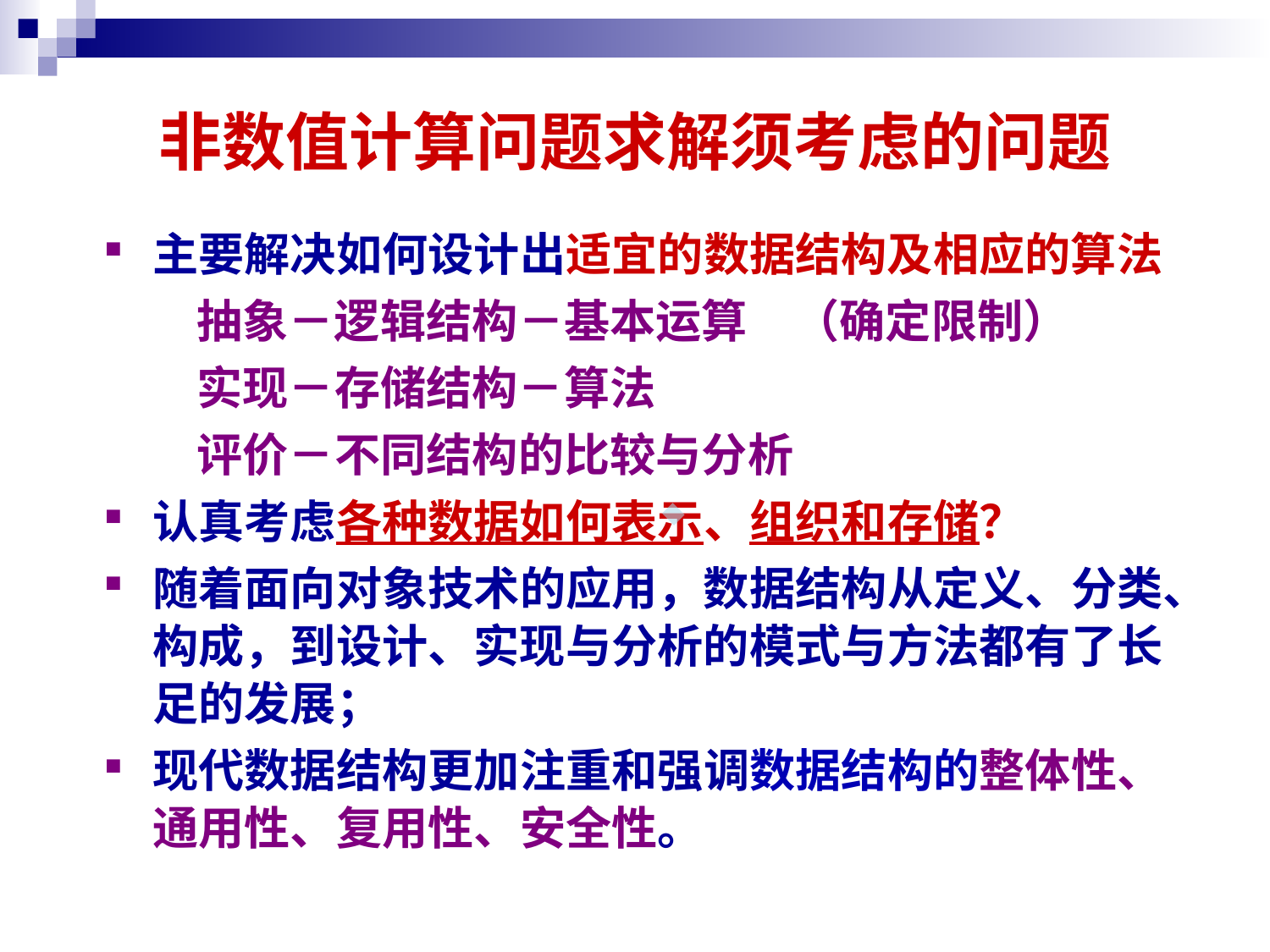

# 非数值计算问题求解须考虑的问题
主要解决如何设计出适宜的数据结构及相应的算法
　　抽象－逻辑结构－基本运算　（确定限制）
　　实现－存储结构－算法
　　评价－不同结构的比较与分析
认真考虑各种数据如何表示、组织和存储？
随着面向对象技术的应用，数据结构从定义、分类、构成，到设计、实现与分析的模式与方法都有了长足的发展；
现代数据结构更加注重和强调数据结构的整体性、通用性、复用性、安全性。
.